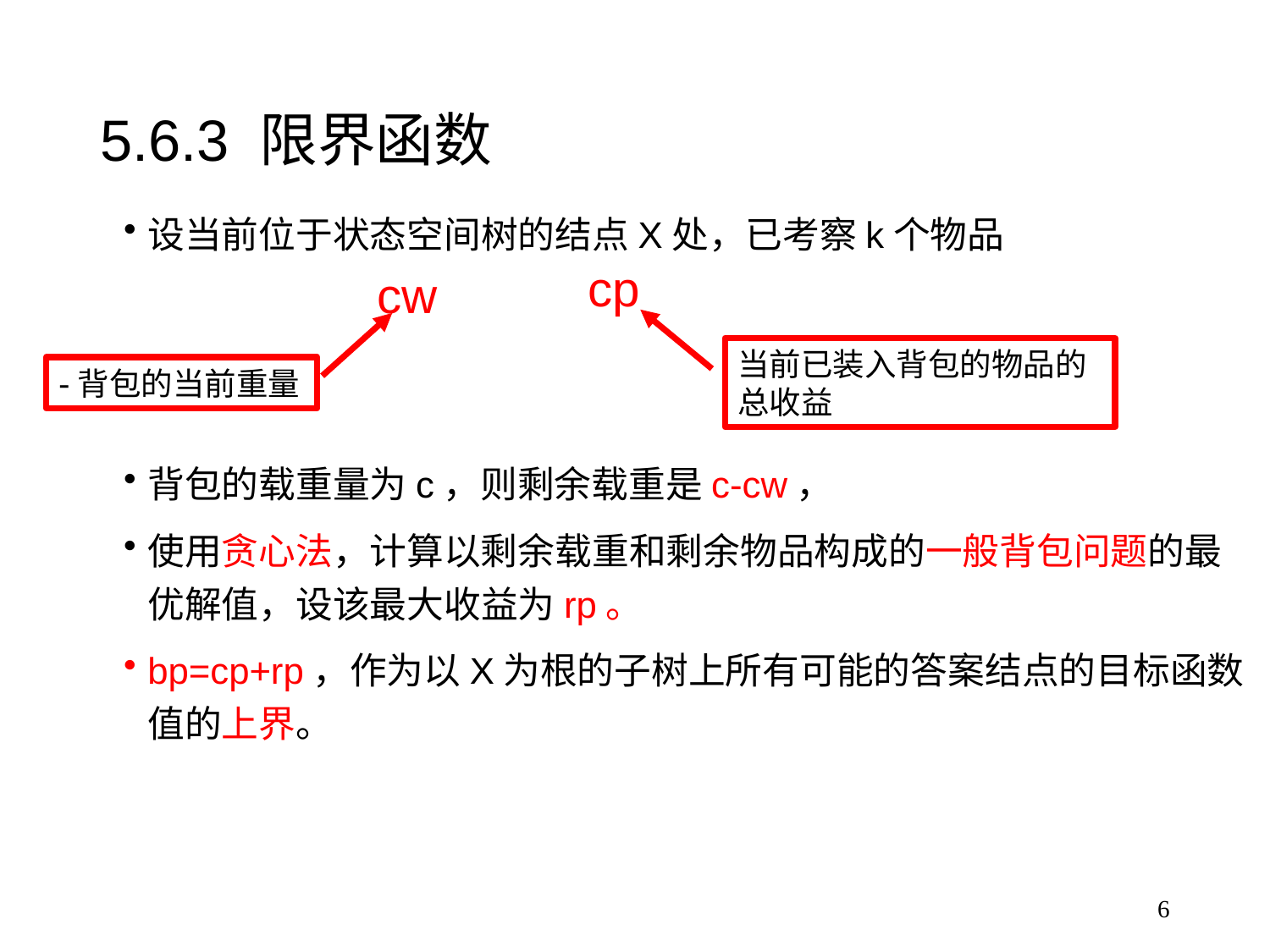

# 5.6.3 限界函数
设当前位于状态空间树的结点X处，已考察k个物品

背包的载重量为c，则剩余载重是c-cw，
使用贪心法，计算以剩余载重和剩余物品构成的一般背包问题的最优解值，设该最大收益为rp。
bp=cp+rp，作为以X为根的子树上所有可能的答案结点的目标函数值的上界。
cw
cp
当前已装入背包的物品的总收益
-背包的当前重量
6